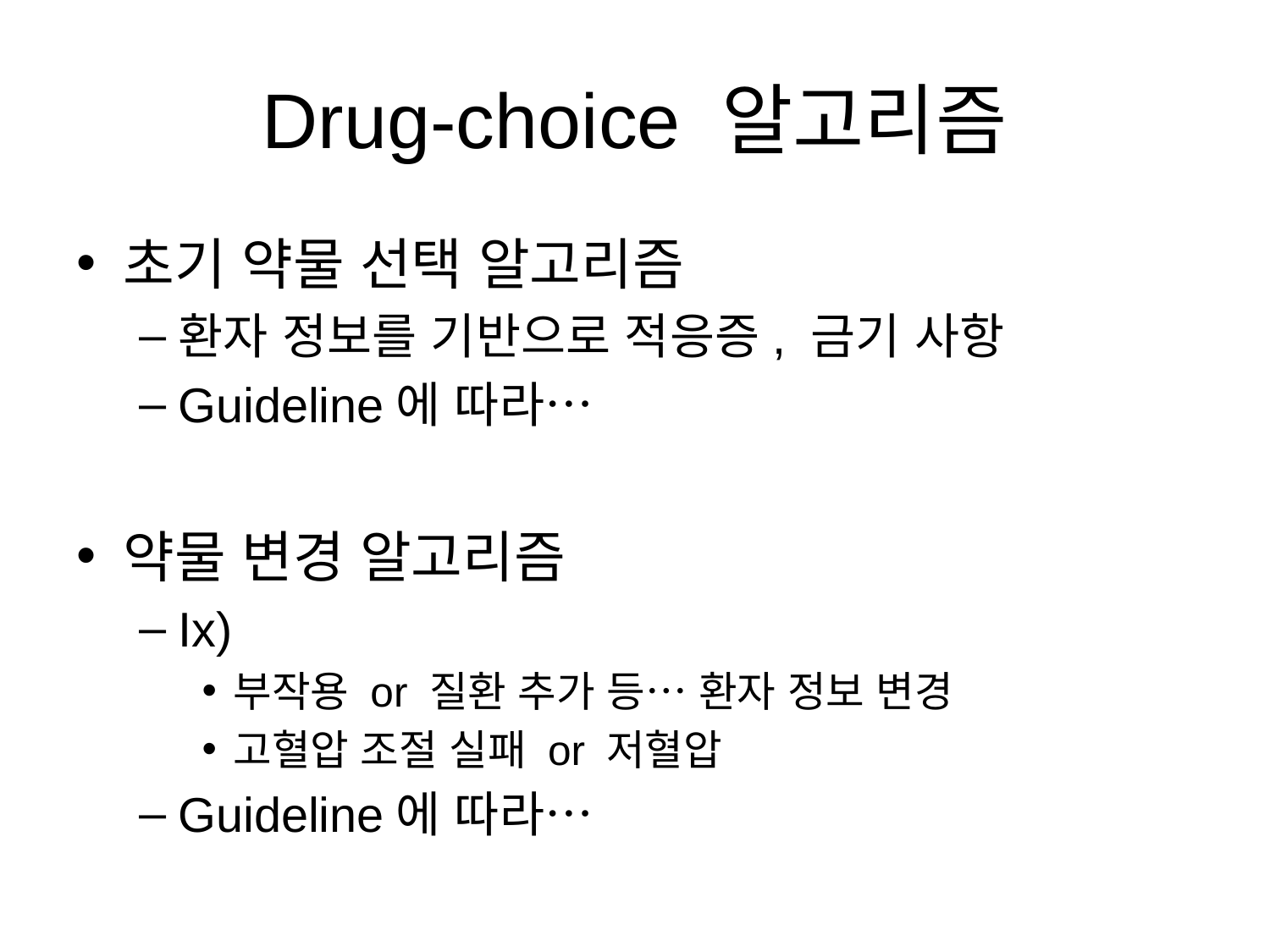

# Drug-choice 알고리즘
초기 약물 선택 알고리즘
환자 정보를 기반으로 적응증, 금기 사항
Guideline에 따라…

약물 변경 알고리즘
Ix)
부작용 or 질환 추가 등… 환자 정보 변경
고혈압 조절 실패 or 저혈압
Guideline에 따라…